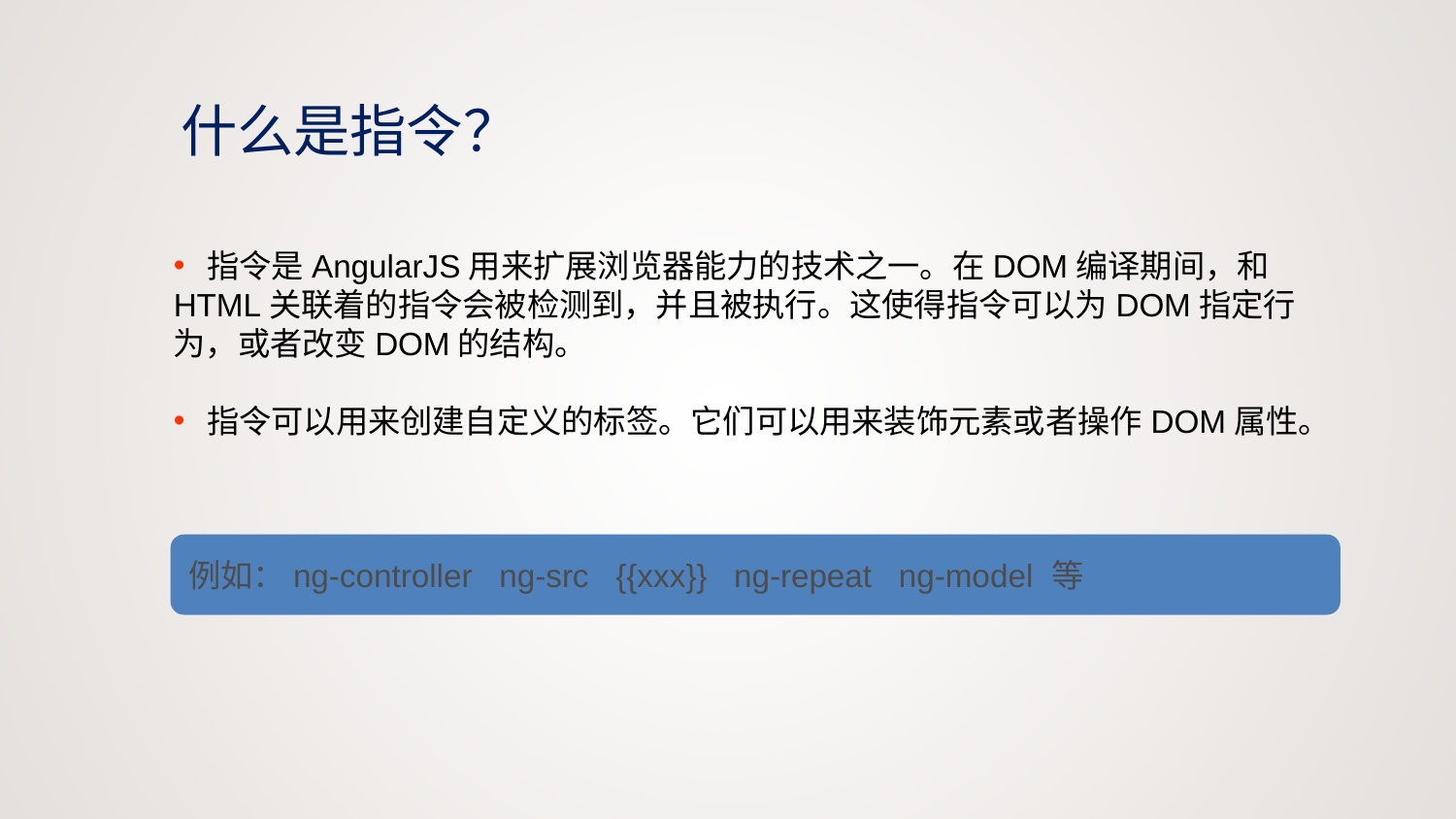

什么是指令？
  指令是AngularJS用来扩展浏览器能力的技术之一。在DOM编译期间，和HTML关联着的指令会被检测到，并且被执行。这使得指令可以为DOM指定行为，或者改变DOM的结构。

  指令可以用来创建自定义的标签。它们可以用来装饰元素或者操作DOM属性。
例如：ng-controller   ng-src   {{xxx}}   ng-repeat   ng-model 等